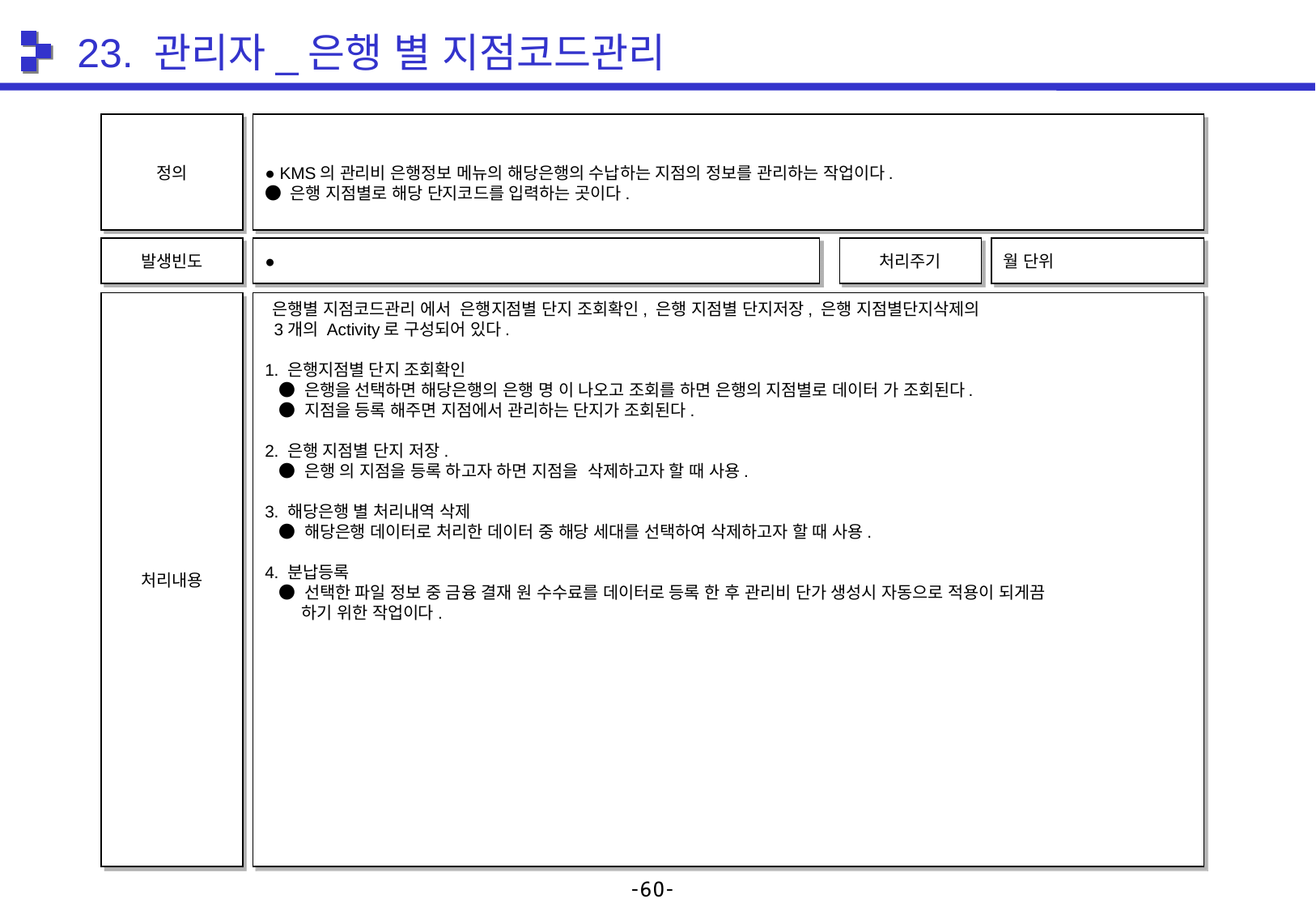

23. 관리자_은행 별 지점코드관리
정의

● KMS의 관리비 은행정보 메뉴의 해당은행의 수납하는 지점의 정보를 관리하는 작업이다.
● 은행 지점별로 해당 단지코드를 입력하는 곳이다.
발생빈도
●
처리주기
월 단위
처리내용
 은행별 지점코드관리 에서  은행지점별 단지 조회확인, 은행 지점별 단지저장, 은행 지점별단지삭제의
  3개의 Activity로 구성되어 있다.

1. 은행지점별 단지 조회확인
   ● 은행을 선택하면 해당은행의 은행 명 이 나오고 조회를 하면 은행의 지점별로 데이터 가 조회된다.
   ● 지점을 등록 해주면 지점에서 관리하는 단지가 조회된다.

2. 은행 지점별 단지 저장.
   ● 은행 의 지점을 등록 하고자 하면 지점을  삭제하고자 할 때 사용.

3. 해당은행 별 처리내역 삭제
   ● 해당은행 데이터로 처리한 데이터 중 해당 세대를 선택하여 삭제하고자 할 때 사용.

4. 분납등록
   ● 선택한 파일 정보 중 금융 결재 원 수수료를 데이터로 등록 한 후 관리비 단가 생성시 자동으로 적용이 되게끔
       하기 위한 작업이다.